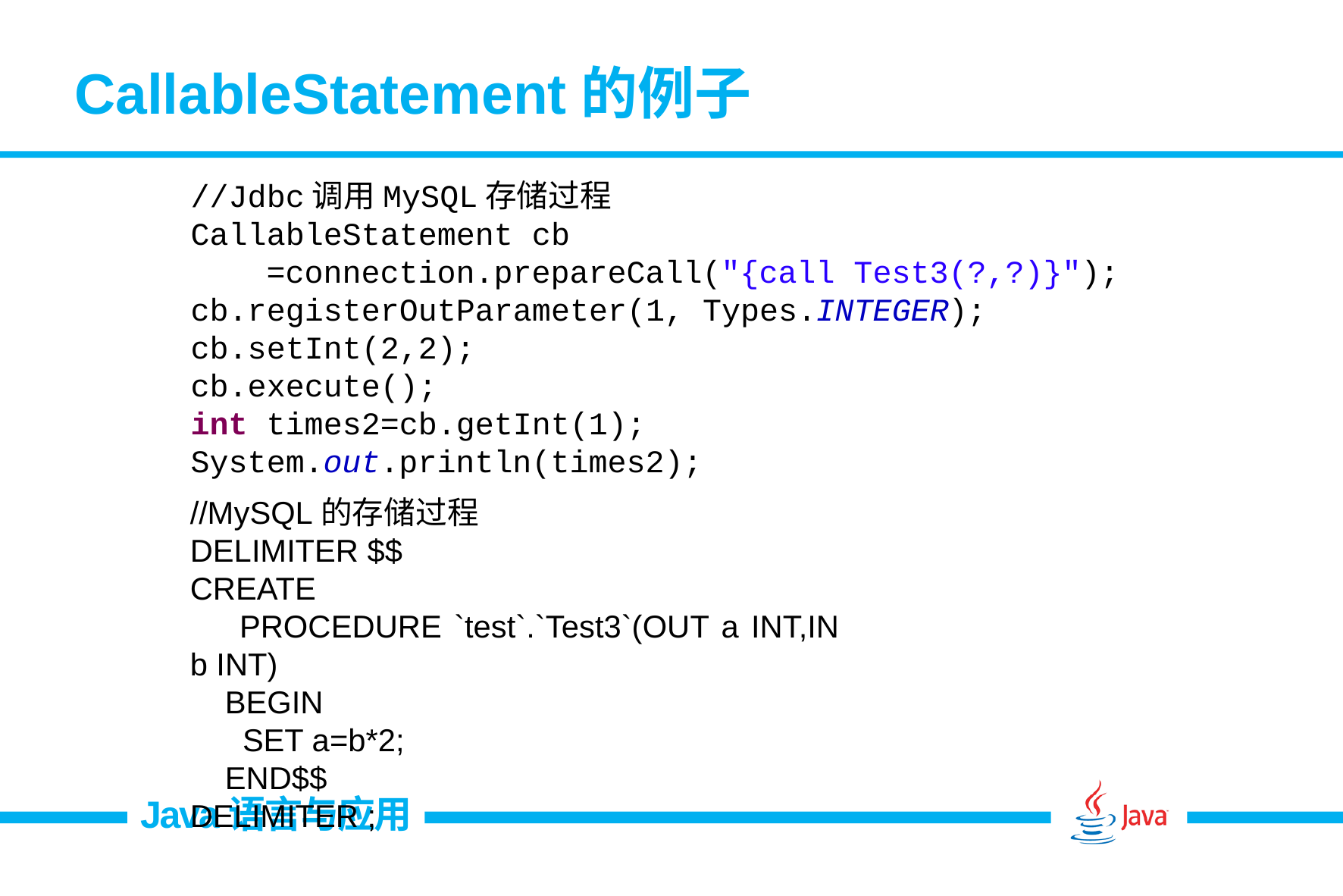

# CallableStatement的例子
        //Jdbc调用MySQL存储过程
        CallableStatement cb
            =connection.prepareCall("{call Test3(?,?)}");
        cb.registerOutParameter(1, Types.INTEGER);
        cb.setInt(2,2);
        cb.execute();
        int times2=cb.getInt(1);
        System.out.println(times2);
//MySQL的存储过程
DELIMITER $$
CREATE
    PROCEDURE `test`.`Test3`(OUT a INT,IN b INT)
    BEGIN
      SET a=b*2;
    END$$
DELIMITER ;